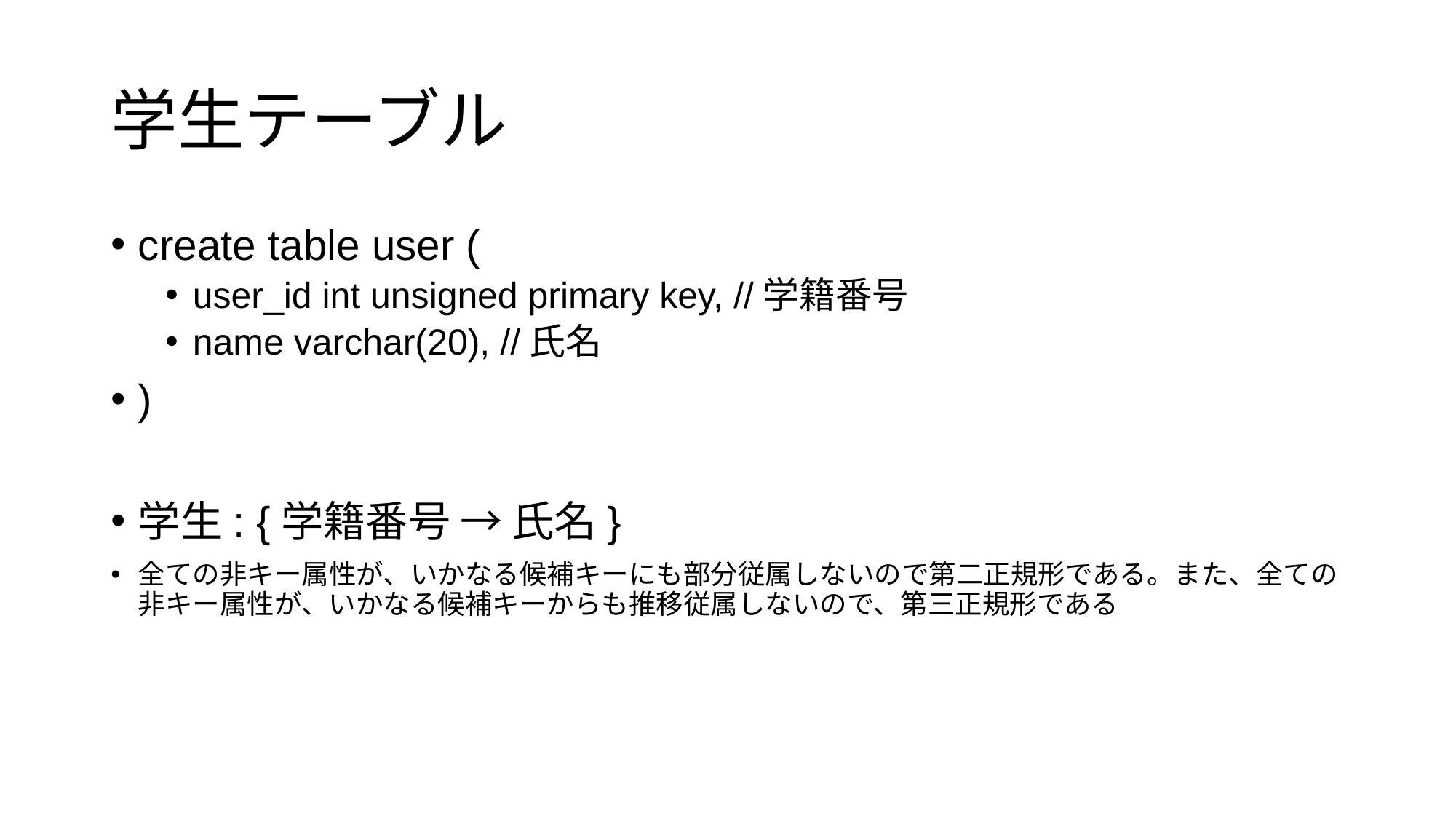

# 学生テーブル
create table user (
user_id int unsigned primary key, //学籍番号
name varchar(20), //氏名
)

学生: {学籍番号 → 氏名}
全ての非キー属性が、いかなる候補キーにも部分従属しないので第二正規形である。また、全ての非キー属性が、いかなる候補キーからも推移従属しないので、第三正規形である